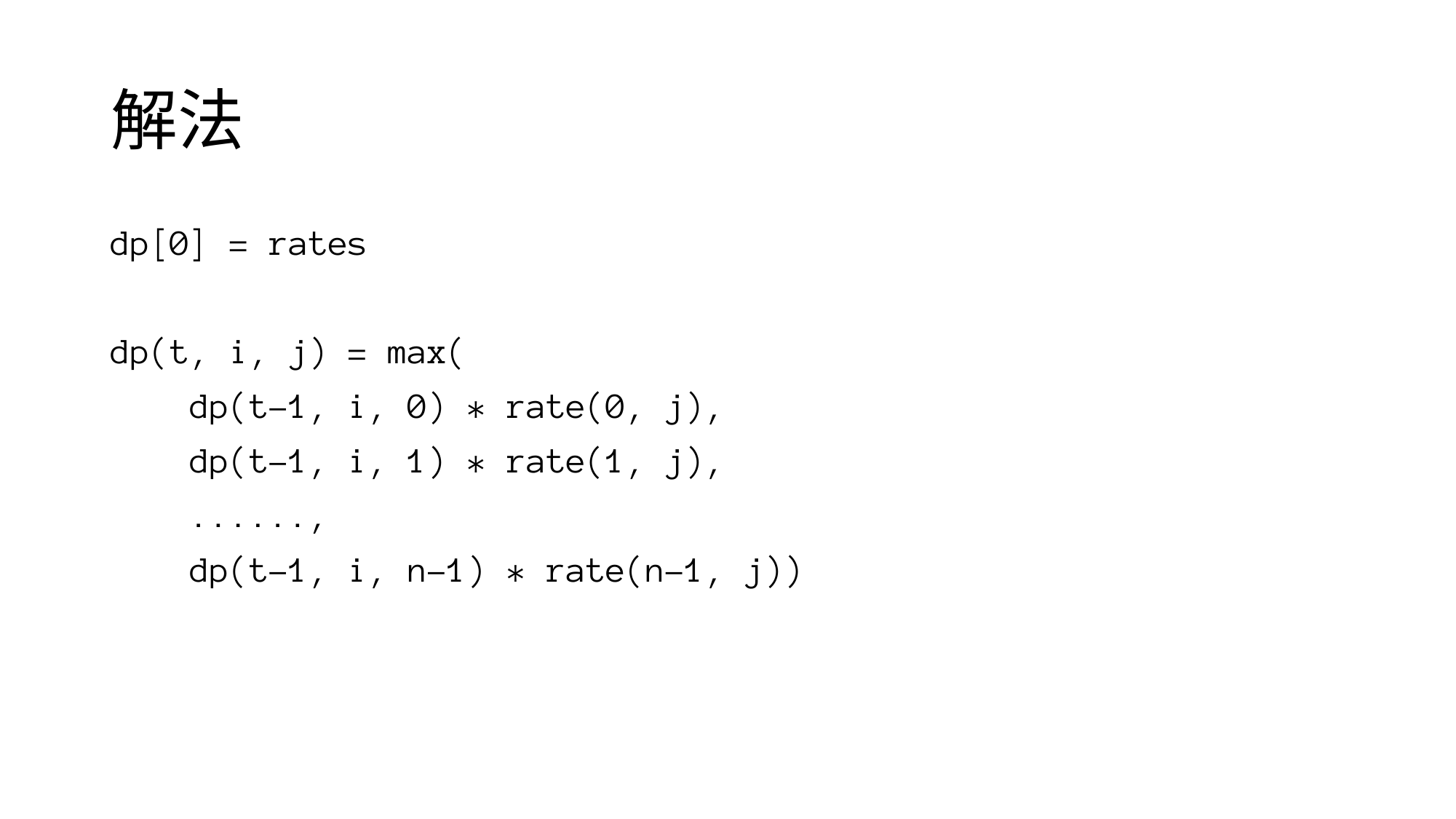

# 解法
dp[0] = rates

dp(t, i, j) = max(
    dp(t-1, i, 0) * rate(0, j),
    dp(t-1, i, 1) * rate(1, j),
    ......,
    dp(t-1, i, n-1) * rate(n-1, j))